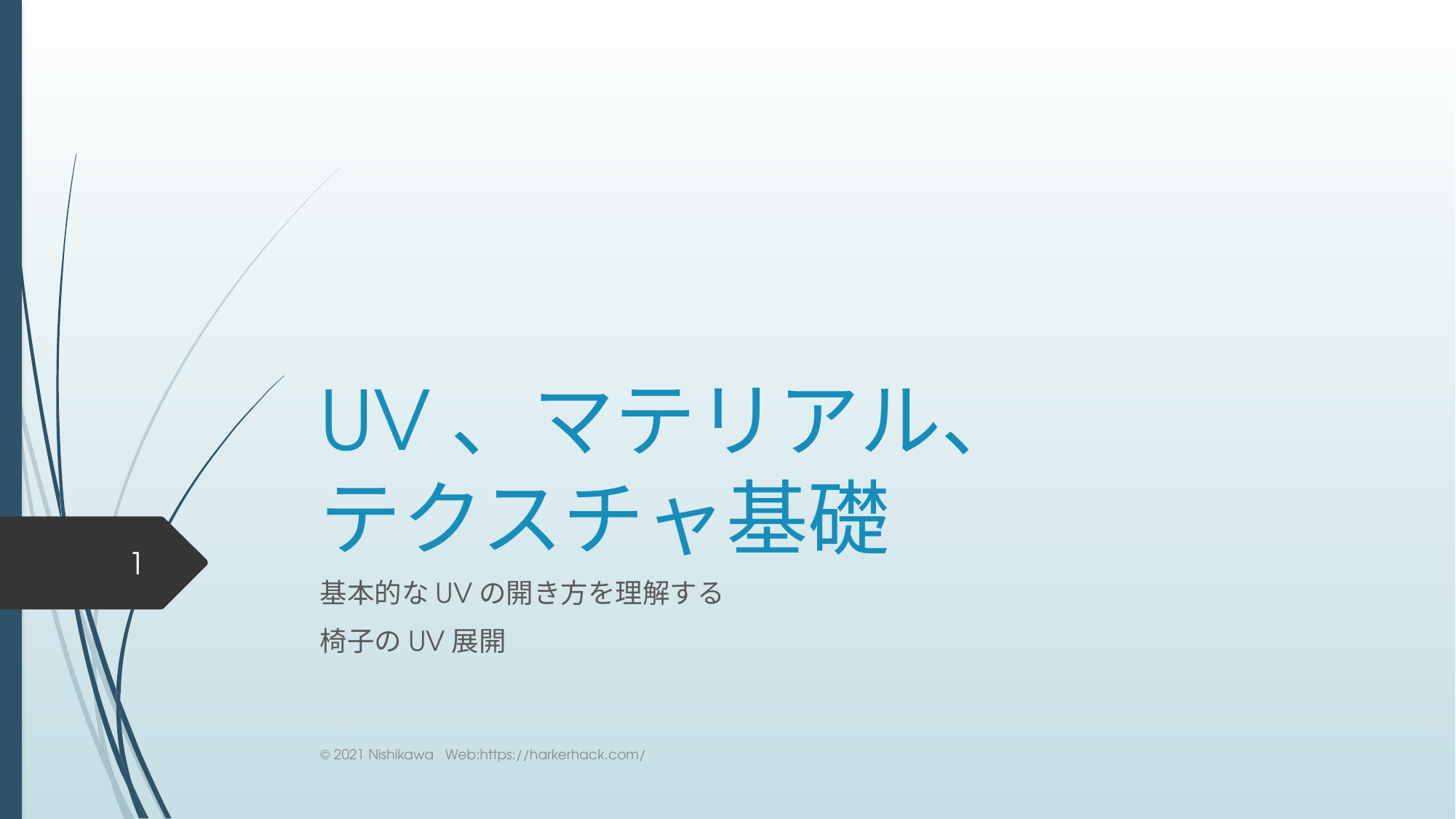

# UV、マテリアル、 テクスチャ基礎
1
基本的なUVの開き方を理解する
椅子のUV展開
© 2021 Nishikawa   Web:https://harkerhack.com/